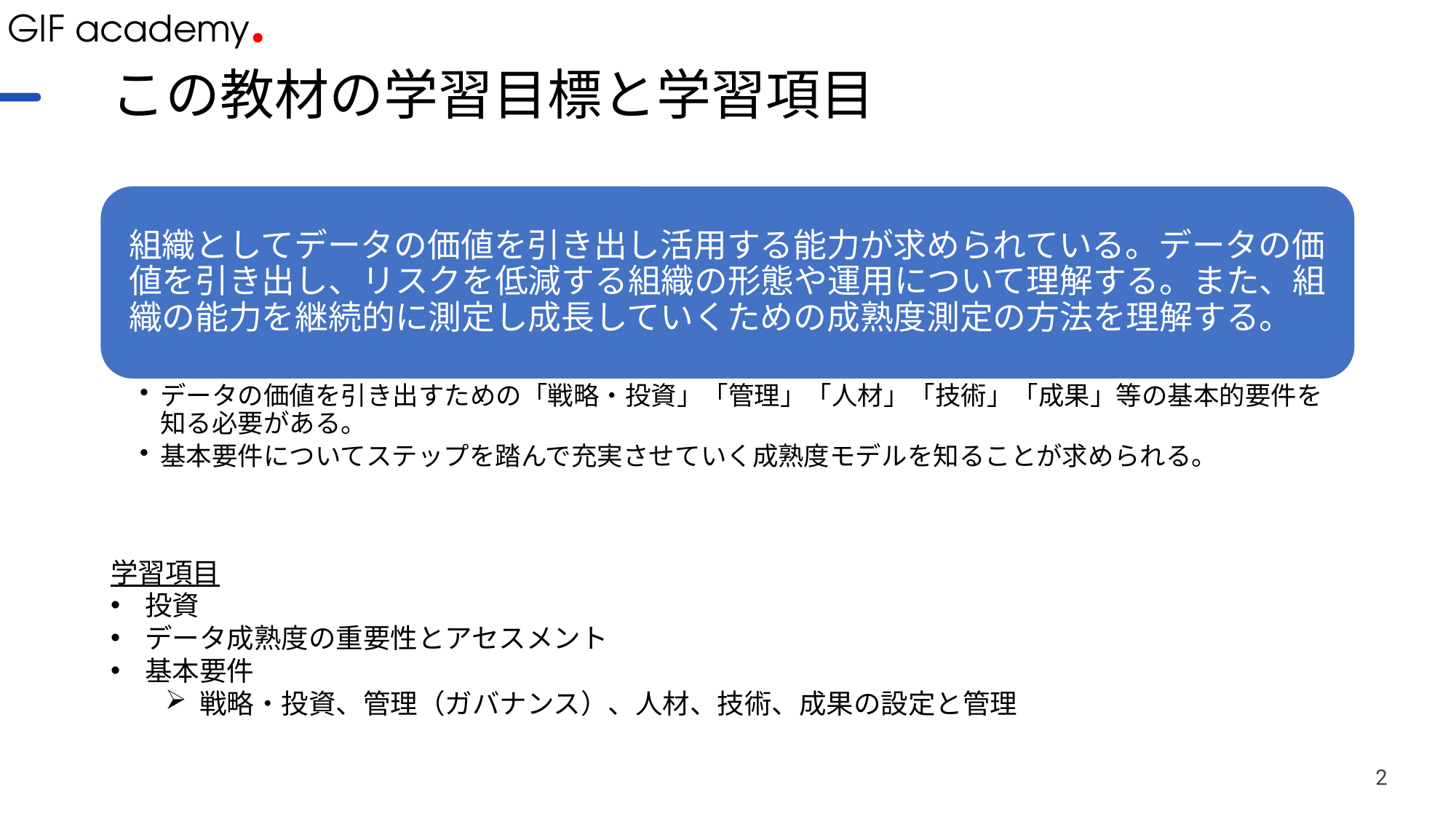

# この教材の学習目標と学習項目
組織としてデータの価値を引き出し活用する能力が求められている。データの価値を引き出し、リスクを低減する組織の形態や運用について理解する。また、組織の能力を継続的に測定し成長していくための成熟度測定の方法を理解する。
データの価値を引き出すための「戦略・投資」「管理」「人材」「技術」「成果」等の基本的要件を知る必要がある。
基本要件についてステップを踏んで充実させていく成熟度モデルを知ることが求められる。
学習項目
投資
データ成熟度の重要性とアセスメント
基本要件
戦略・投資、管理（ガバナンス）、人材、技術、成果の設定と管理
2